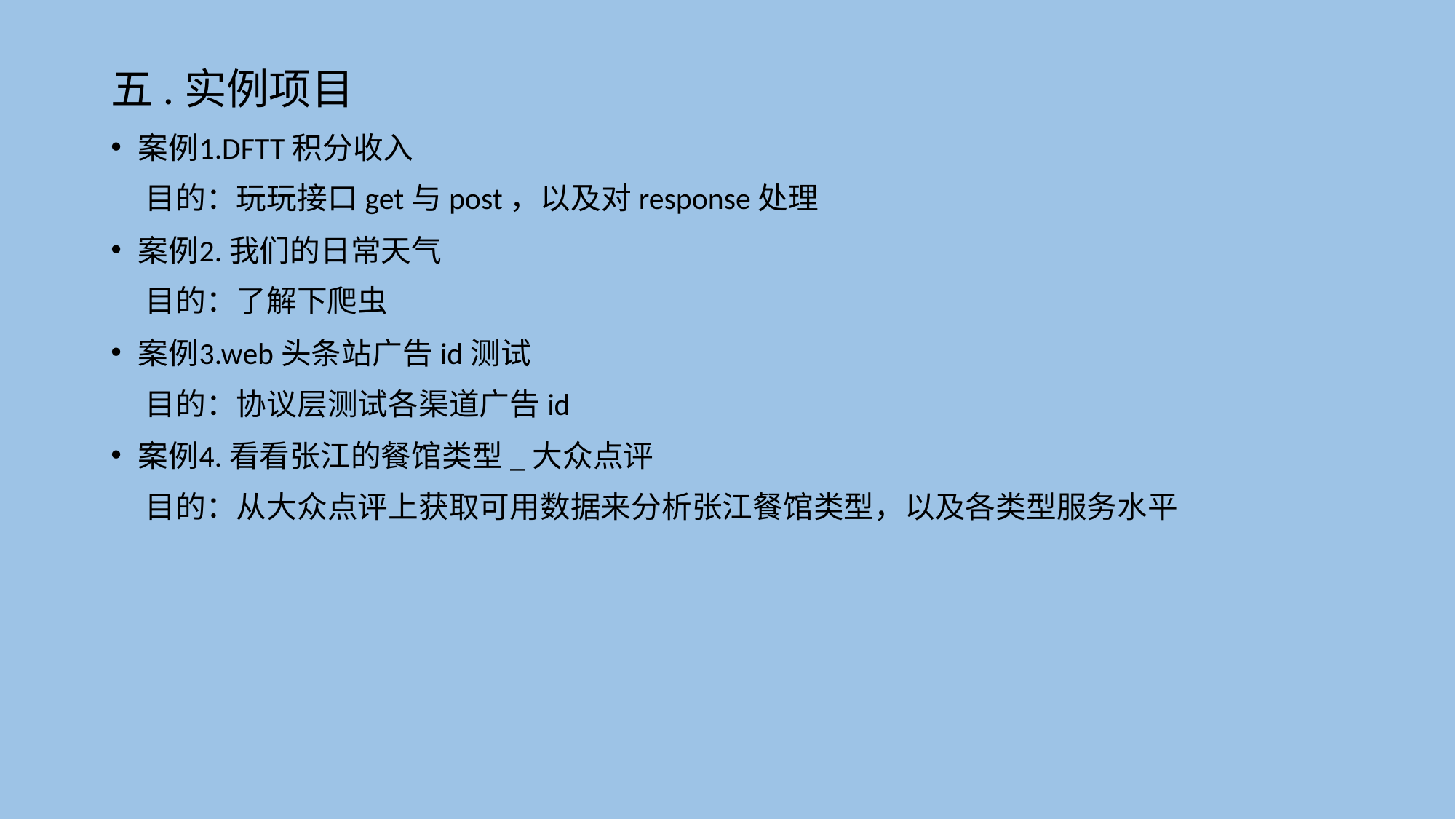

五.实例项目
案例1.DFTT积分收入
    目的：玩玩接口get与post，以及对response处理
案例2.我们的日常天气
    目的：了解下爬虫
案例3.web头条站广告id测试
    目的：协议层测试各渠道广告id
案例4.看看张江的餐馆类型_大众点评
    目的：从大众点评上获取可用数据来分析张江餐馆类型，以及各类型服务水平